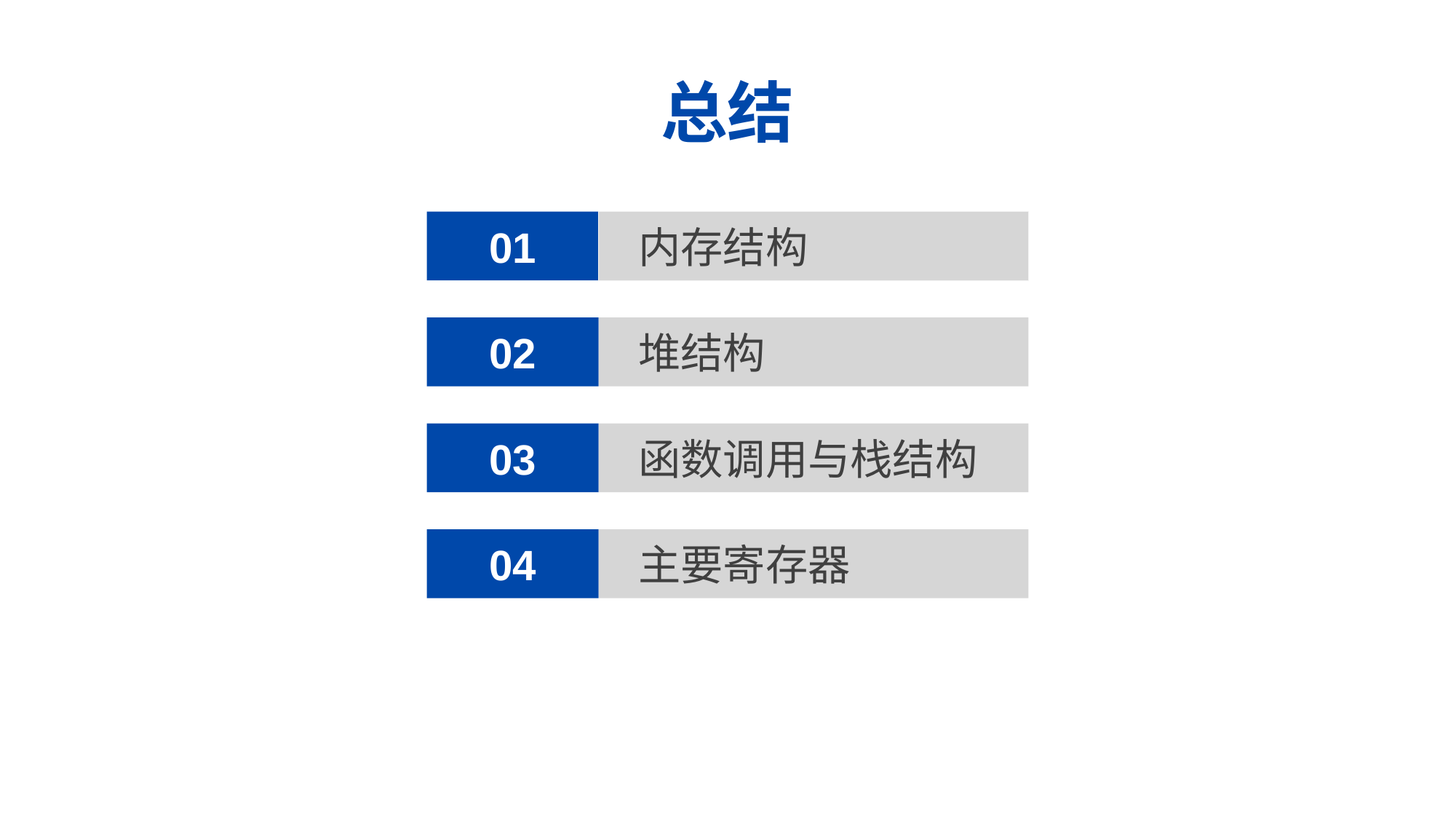

总结
01
  内存结构
02
  堆结构
03
  函数调用与栈结构
04
  主要寄存器